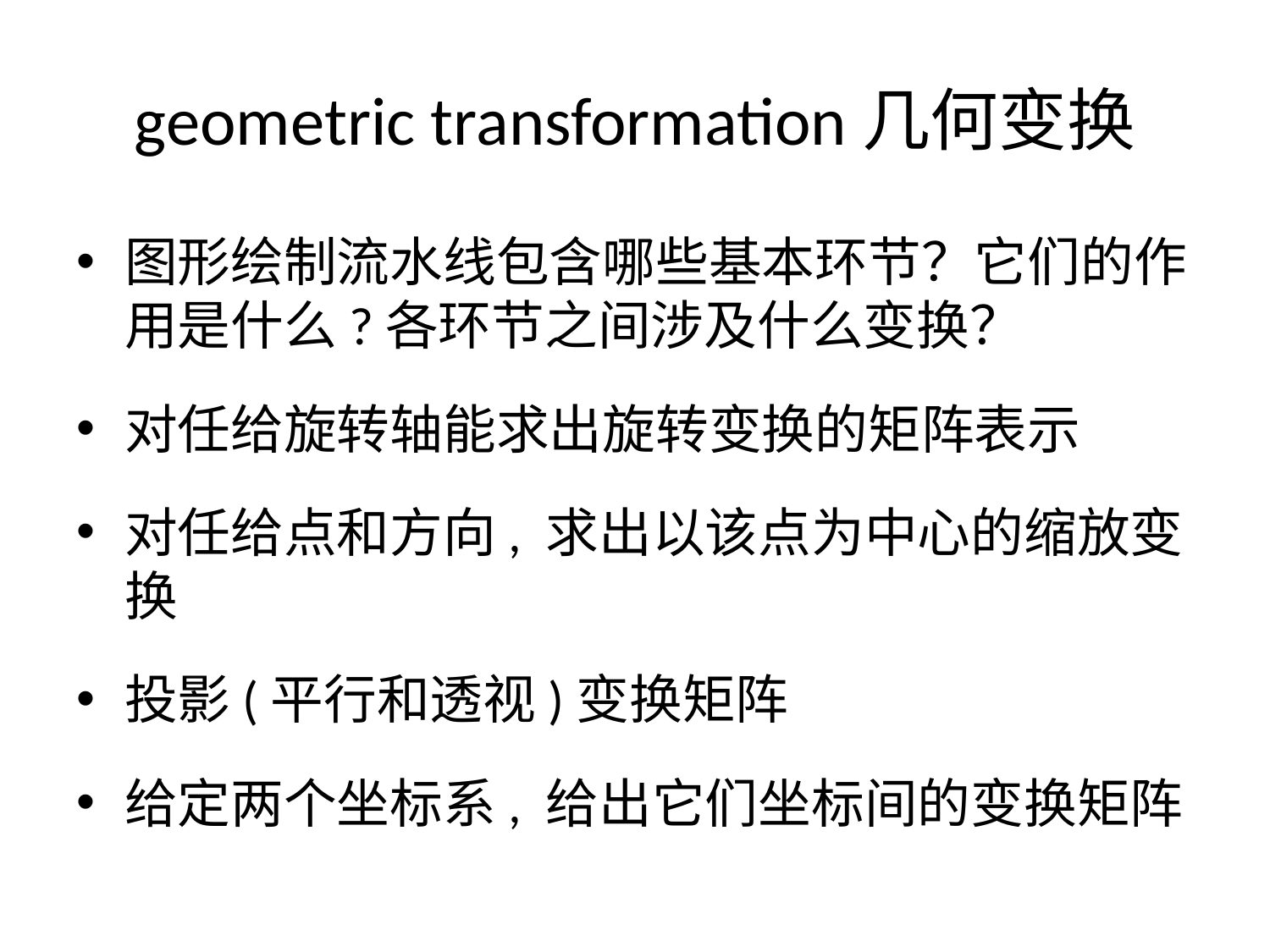

# geometric transformation几何变换
图形绘制流水线包含哪些基本环节？它们的作用是什么?各环节之间涉及什么变换？
对任给旋转轴能求出旋转变换的矩阵表示
对任给点和方向, 求出以该点为中心的缩放变换
投影(平行和透视)变换矩阵
给定两个坐标系, 给出它们坐标间的变换矩阵